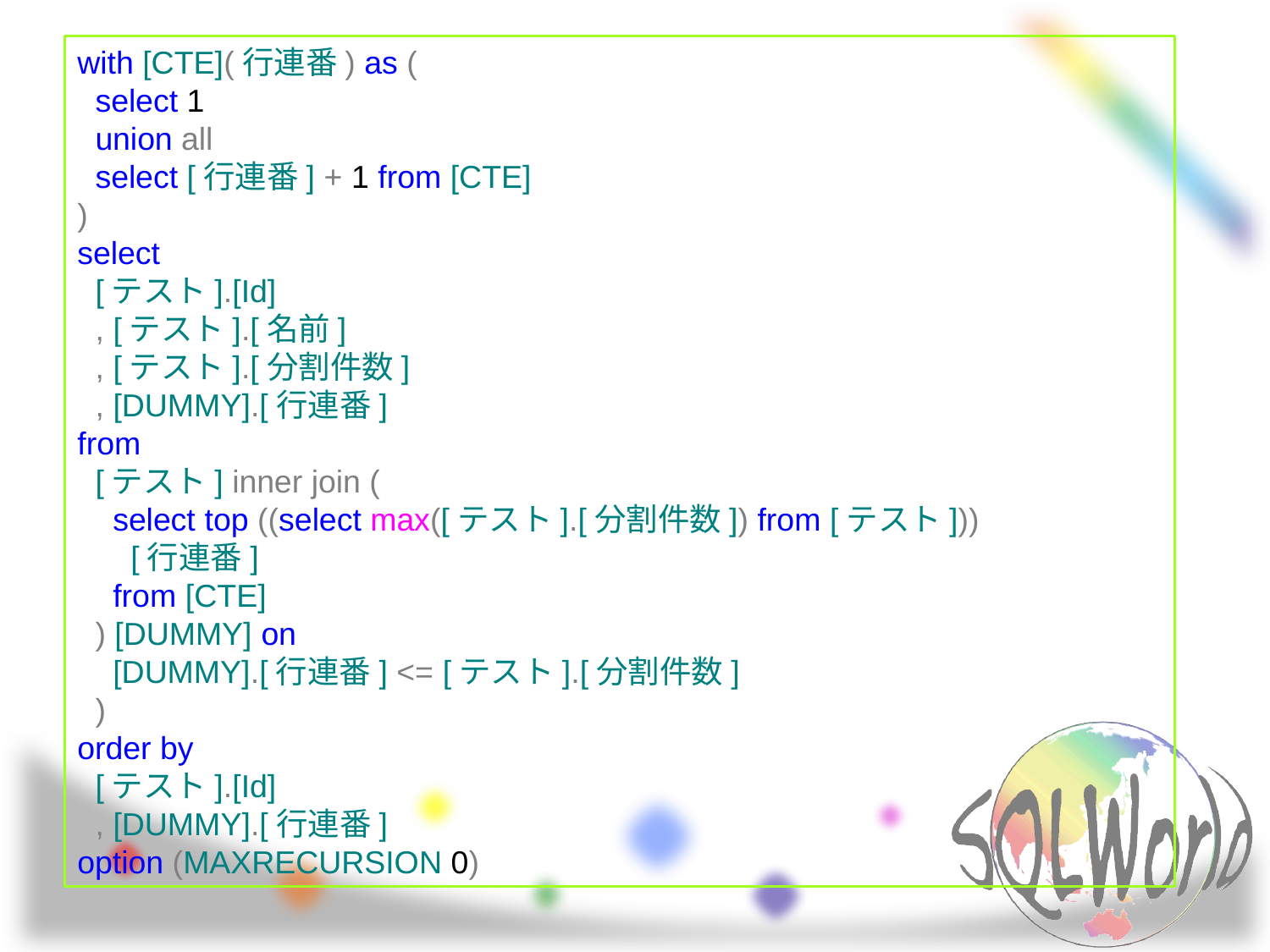

with [CTE](行連番) as (
  select 1
  union all
  select [行連番] + 1 from [CTE]
)
select
  [テスト].[Id]
  , [テスト].[名前]
  , [テスト].[分割件数]
  , [DUMMY].[行連番]
from
  [テスト] inner join (
    select top ((select max([テスト].[分割件数]) from [テスト]))
      [行連番]
    from [CTE]
  ) [DUMMY] on
    [DUMMY].[行連番] <= [テスト].[分割件数]
  )
order by
  [テスト].[Id]
  , [DUMMY].[行連番]
option (MAXRECURSION 0)